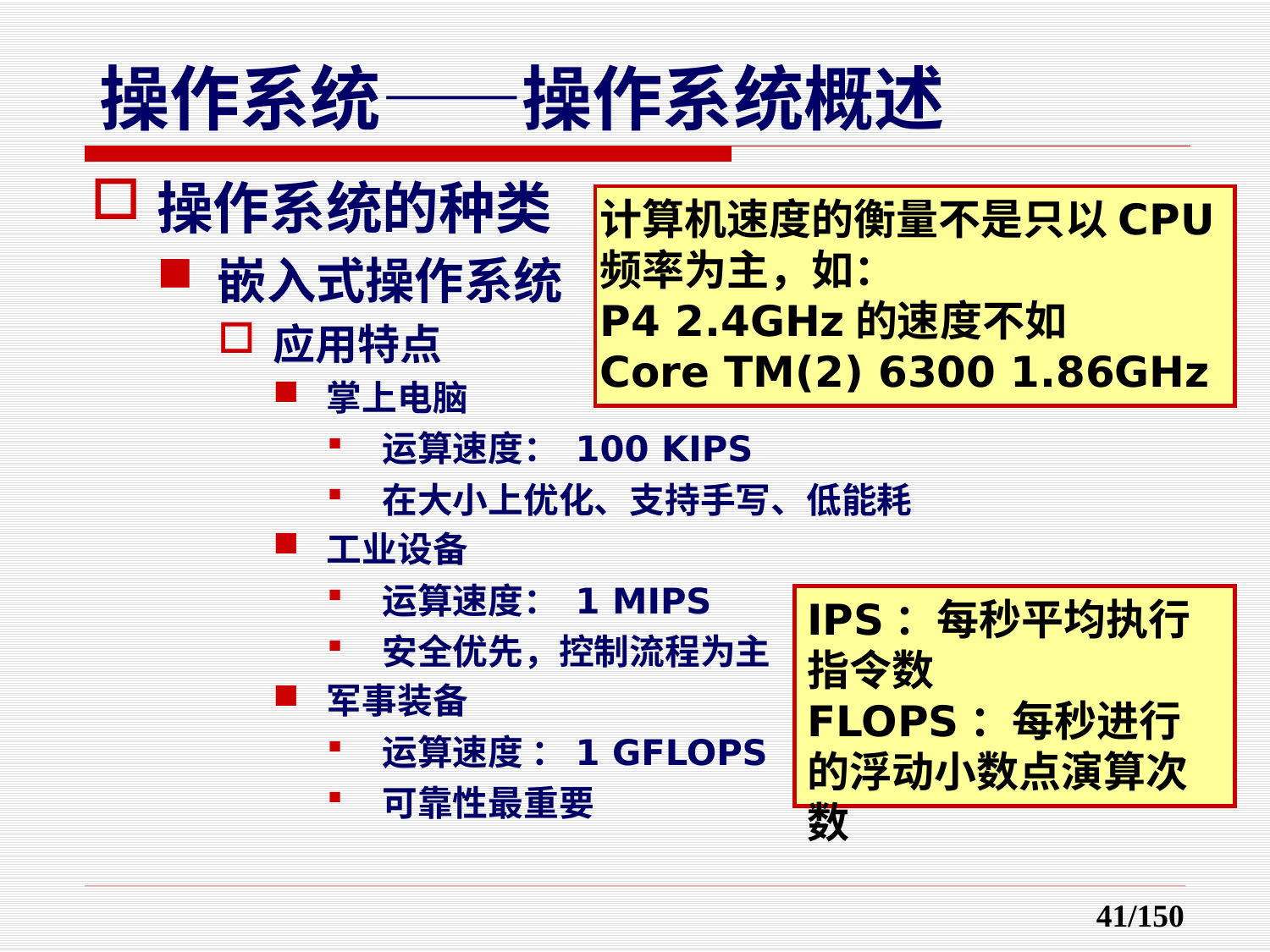

操作系统的种类
嵌入式操作系统
应用特点
掌上电脑
运算速度： 100 KIPS
在大小上优化、支持手写、低能耗
工业设备
运算速度： 1 MIPS
安全优先，控制流程为主
军事装备
运算速度 ：1 GFLOPS
可靠性最重要
计算机速度的衡量不是只以CPU频率为主，如：
P4 2.4GHz的速度不如
Core TM(2) 6300 1.86GHz
IPS：每秒平均执行指令数
FLOPS：每秒进行的浮动小数点演算次数